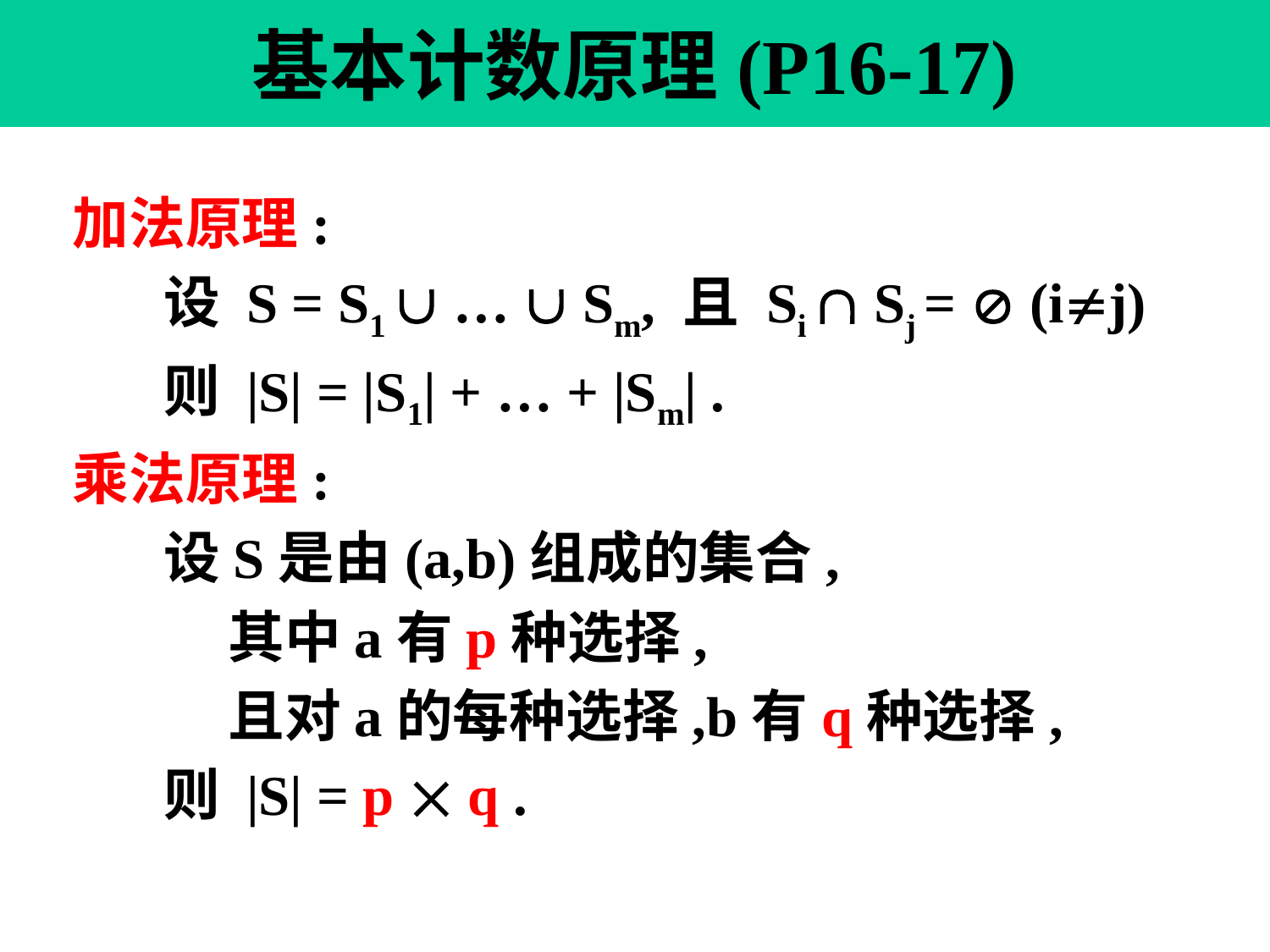

# 基本计数原理(P16-17)
加法原理:
      设 S = S1 ∪ … ∪ Sm, 且 Si ∩ Sj = ∅ (i≠j)
      则 |S| = |S1| + … + |Sm| .
乘法原理:
      设S是由(a,b)组成的集合,
           其中a有p种选择,
           且对a的每种选择,b有q种选择,
      则 |S| = p × q .